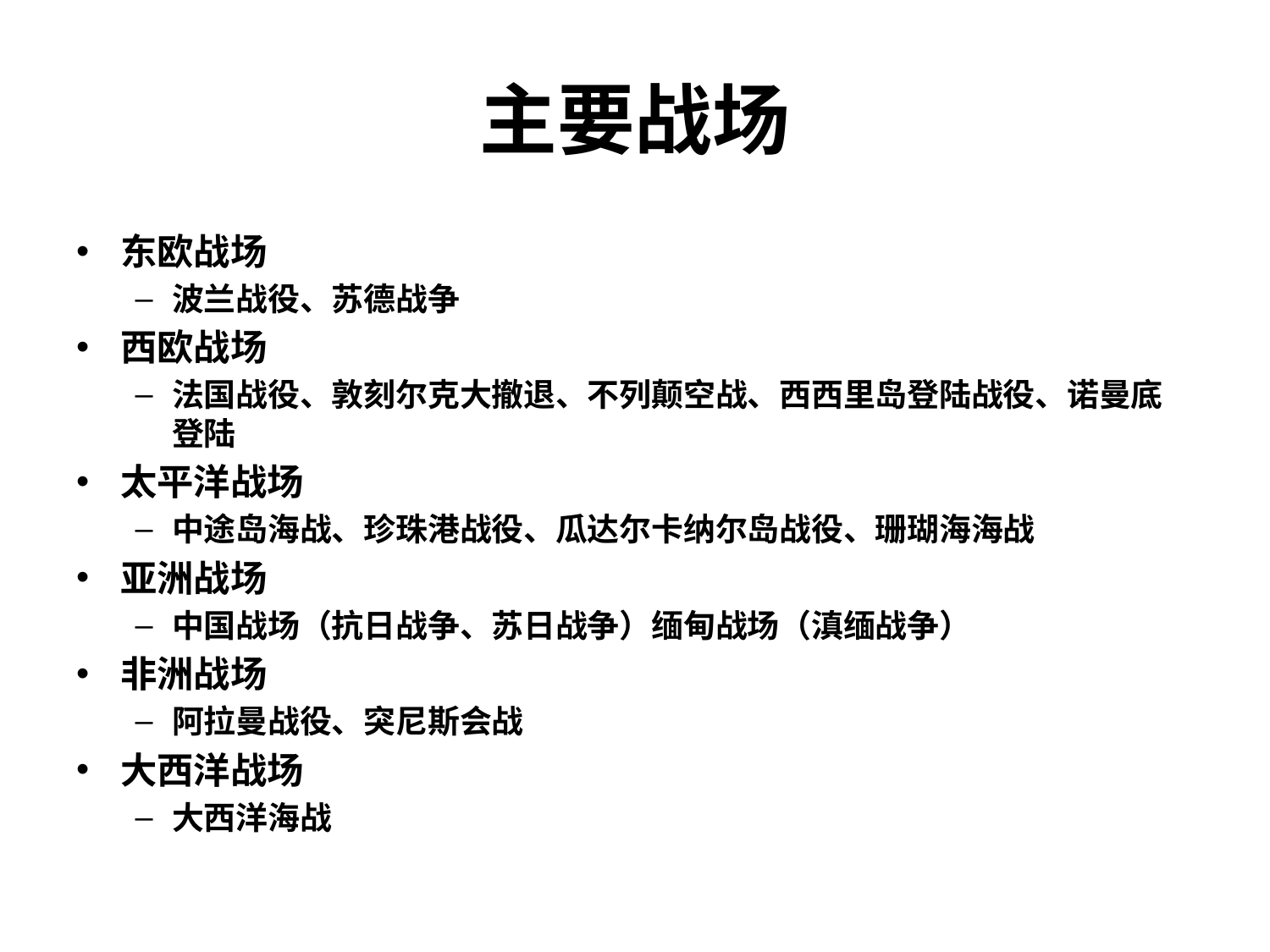

# 主要战场
东欧战场
波兰战役、苏德战争
西欧战场
法国战役、敦刻尔克大撤退、不列颠空战、西西里岛登陆战役、诺曼底登陆
太平洋战场
中途岛海战、珍珠港战役、瓜达尔卡纳尔岛战役、珊瑚海海战
亚洲战场
中国战场（抗日战争、苏日战争）缅甸战场（滇缅战争）
非洲战场
阿拉曼战役、突尼斯会战
大西洋战场
大西洋海战